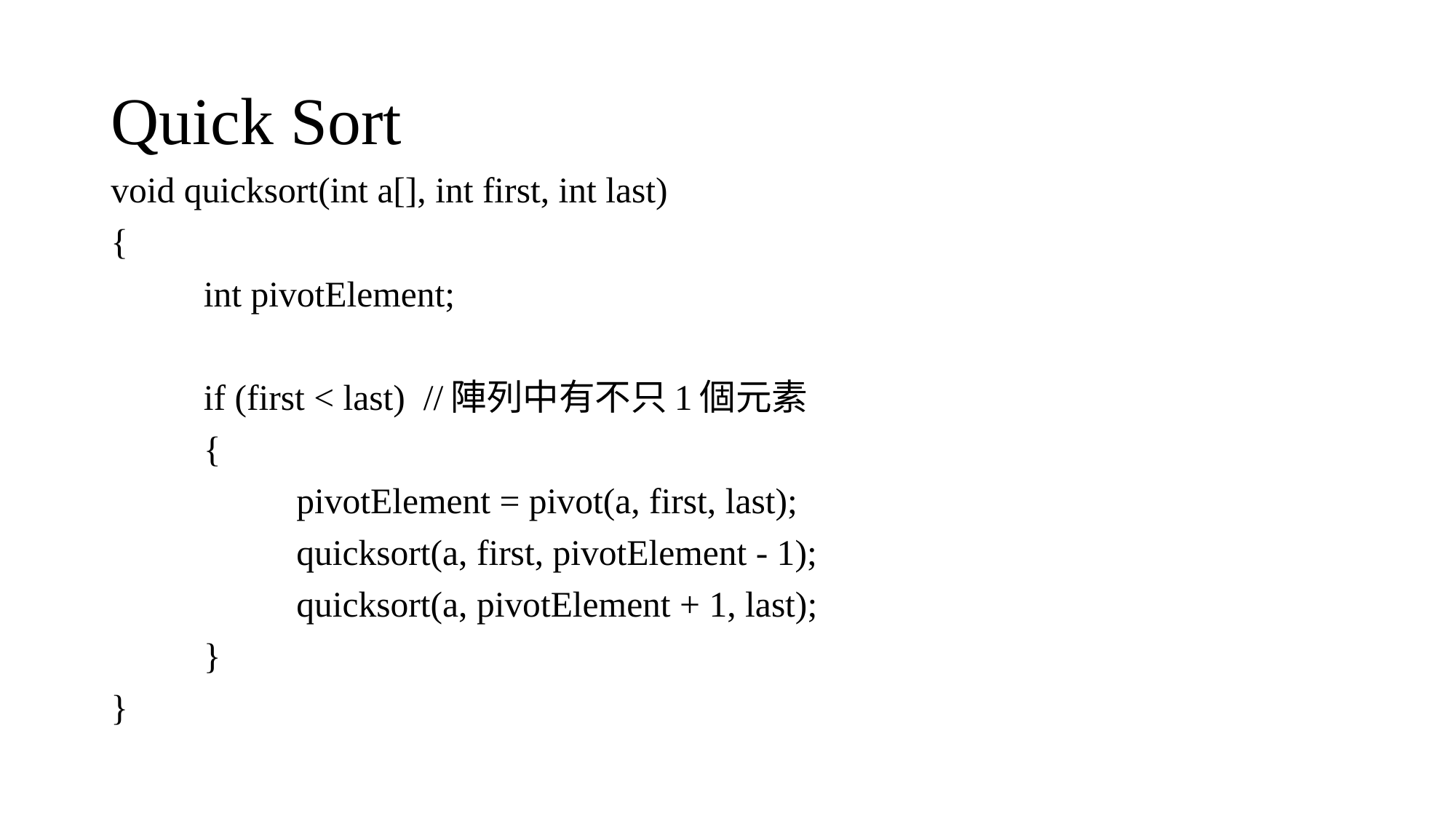

# Quick Sort
void quicksort(int a[], int first, int last)
{
	int pivotElement;

	if (first < last)  //陣列中有不只1個元素
	{
		pivotElement = pivot(a, first, last);
		quicksort(a, first, pivotElement - 1);
		quicksort(a, pivotElement + 1, last);
	}
}